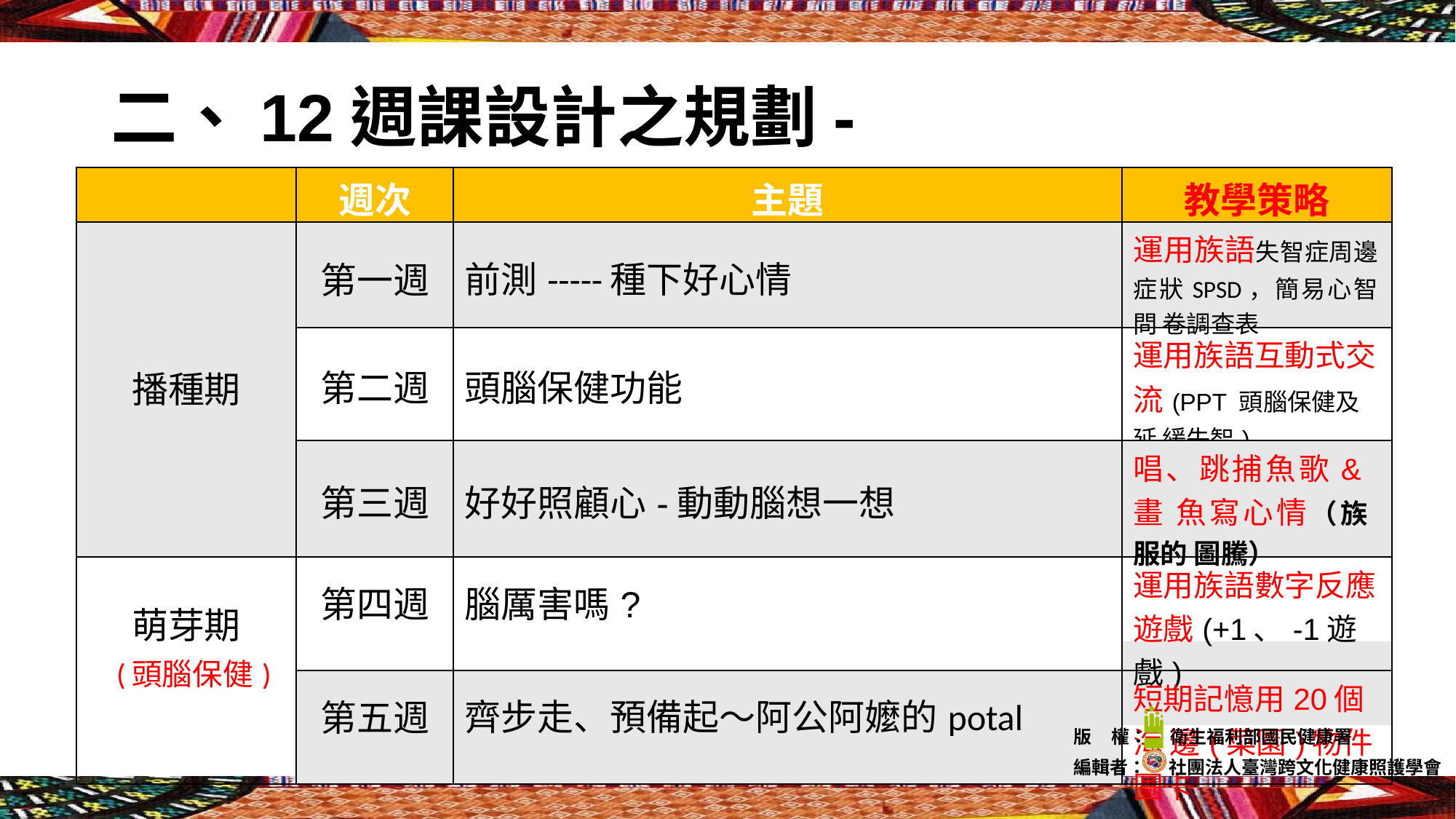

# 二、12週課設計之規劃-1
|  | 週次 | 主題 | 教學策略 |
| --- | --- | --- | --- |
| 播種期 | 第一週 | 前測-----種下好心情 | 運用族語失智症周邊 症狀SPSD，簡易心智問 卷調查表 |
|  | 第二週 | 頭腦保健功能 | 運用族語互動式交 流(PPT 頭腦保健及延 緩失智) |
|  | 第三週 | 好好照顧心-動動腦想一想 | 唱、跳捕魚歌&畫 魚寫心情（族服的 圖騰） |
| 萌芽期 (頭腦保健) | 第四週 | 腦厲害嗎? | 運用族語數字反應 遊戲(+1、-1遊戲) |
|  | 第五週 | 齊步走、預備起～阿公阿嬤的potal | 短期記憶用20個海 邊(菜園)物件圖卡 |

版	權：	衛生福利部國民健康署

編輯者：
社團法人臺灣跨文化健康照護學會